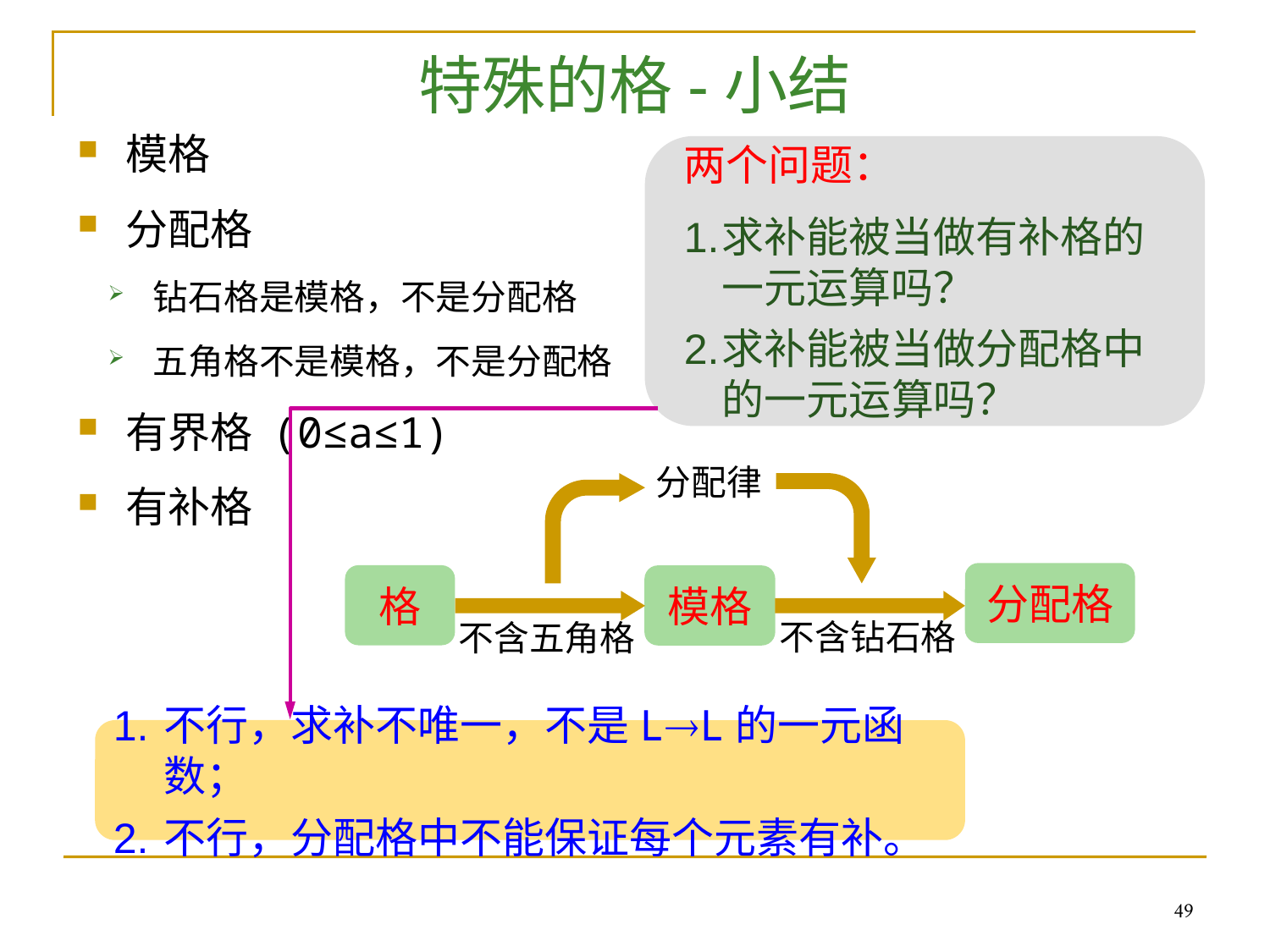

# 特殊的格-小结
模格
分配格
钻石格是模格，不是分配格
五角格不是模格，不是分配格
有界格 (0≤a≤1)
有补格
两个问题：
求补能被当做有补格的一元运算吗？
求补能被当做分配格中的一元运算吗？

不行，求补不唯一，不是L→L的一元函数；
不行，分配格中不能保证每个元素有补。
分配律

分配格
格
模格

不含钻石格
不含五角格
49